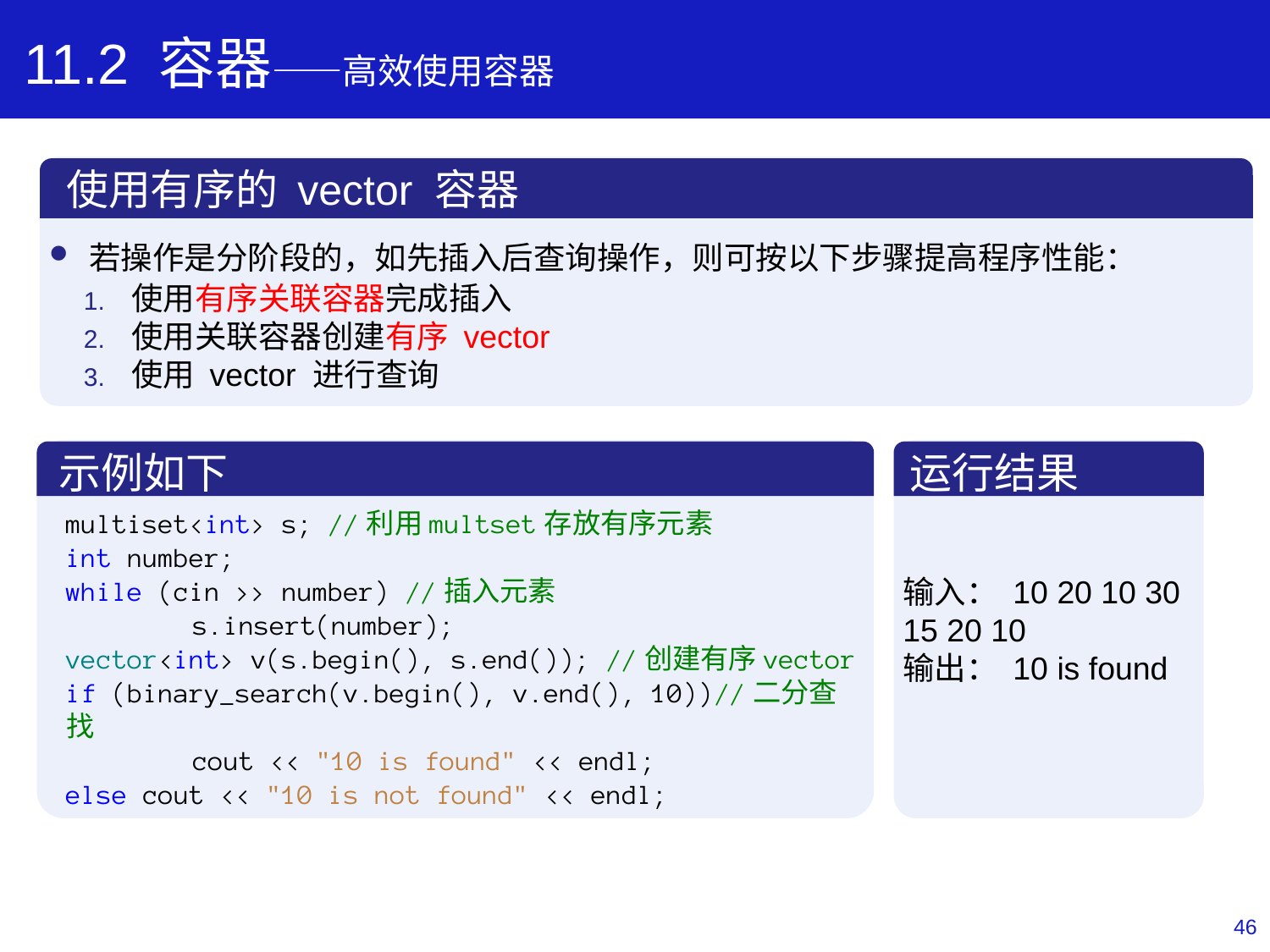

11.2 容器——高效使用容器
使用有序的 vector 容器

若操作是分阶段的，如先插入后查询操作，则可按以下步骤提高程序性能：
使用有序关联容器完成插入
使用关联容器创建有序 vector
使用 vector 进行查询
示例如下

运行结果

multiset<int> s; //利用multset存放有序元素
int number;
while (cin >> number) //插入元素
	s.insert(number);
vector<int> v(s.begin(), s.end()); //创建有序vector
if (binary_search(v.begin(), v.end(), 10))//二分查找
	cout << "10 is found" << endl;
else cout << "10 is not found" << endl;
输入： 10 20 10 30 15 20 10
输出： 10 is found
46